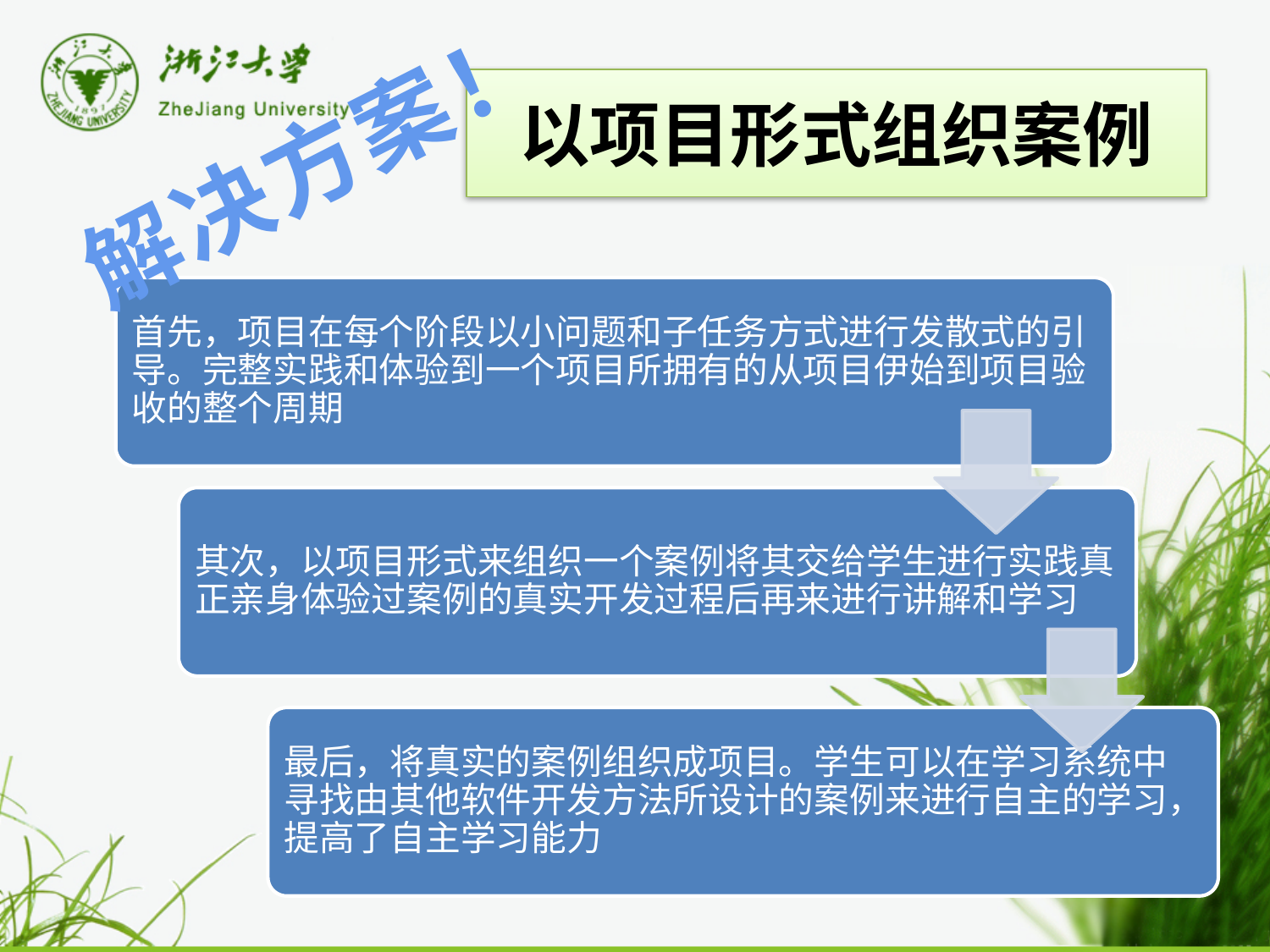

# 以项目形式组织案例
解决方案！
首先，项目在每个阶段以小问题和子任务方式进行发散式的引导。完整实践和体验到一个项目所拥有的从项目伊始到项目验收的整个周期
其次，以项目形式来组织一个案例将其交给学生进行实践真正亲身体验过案例的真实开发过程后再来进行讲解和学习
最后，将真实的案例组织成项目。学生可以在学习系统中寻找由其他软件开发方法所设计的案例来进行自主的学习，提高了自主学习能力